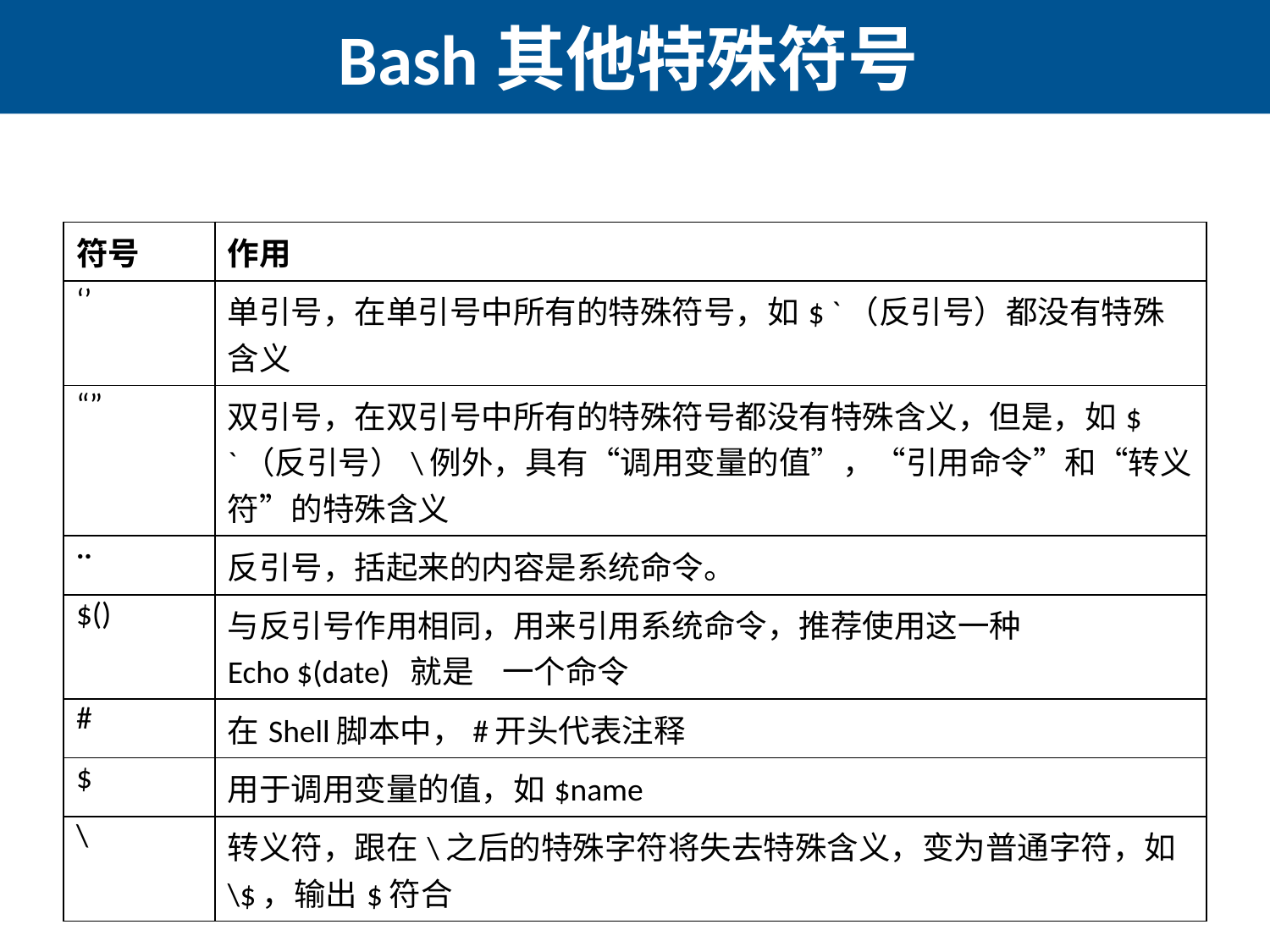

# Bash其他特殊符号
| 符号 | 作用 |
| --- | --- |
| ‘’ | 单引号，在单引号中所有的特殊符号，如$ `（反引号）都没有特殊含义 |
| “” | 双引号，在双引号中所有的特殊符号都没有特殊含义，但是，如$ `（反引号）\例外，具有“调用变量的值”，“引用命令”和“转义符”的特殊含义 |
| ·· | 反引号，括起来的内容是系统命令。 |
| $() | 与反引号作用相同，用来引用系统命令，推荐使用这一种 Echo $(date) 就是 一个命令 |
| # | 在Shell脚本中，#开头代表注释 |
| $ | 用于调用变量的值，如$name |
| \ | 转义符，跟在\之后的特殊字符将失去特殊含义，变为普通字符，如\$，输出$符合 |